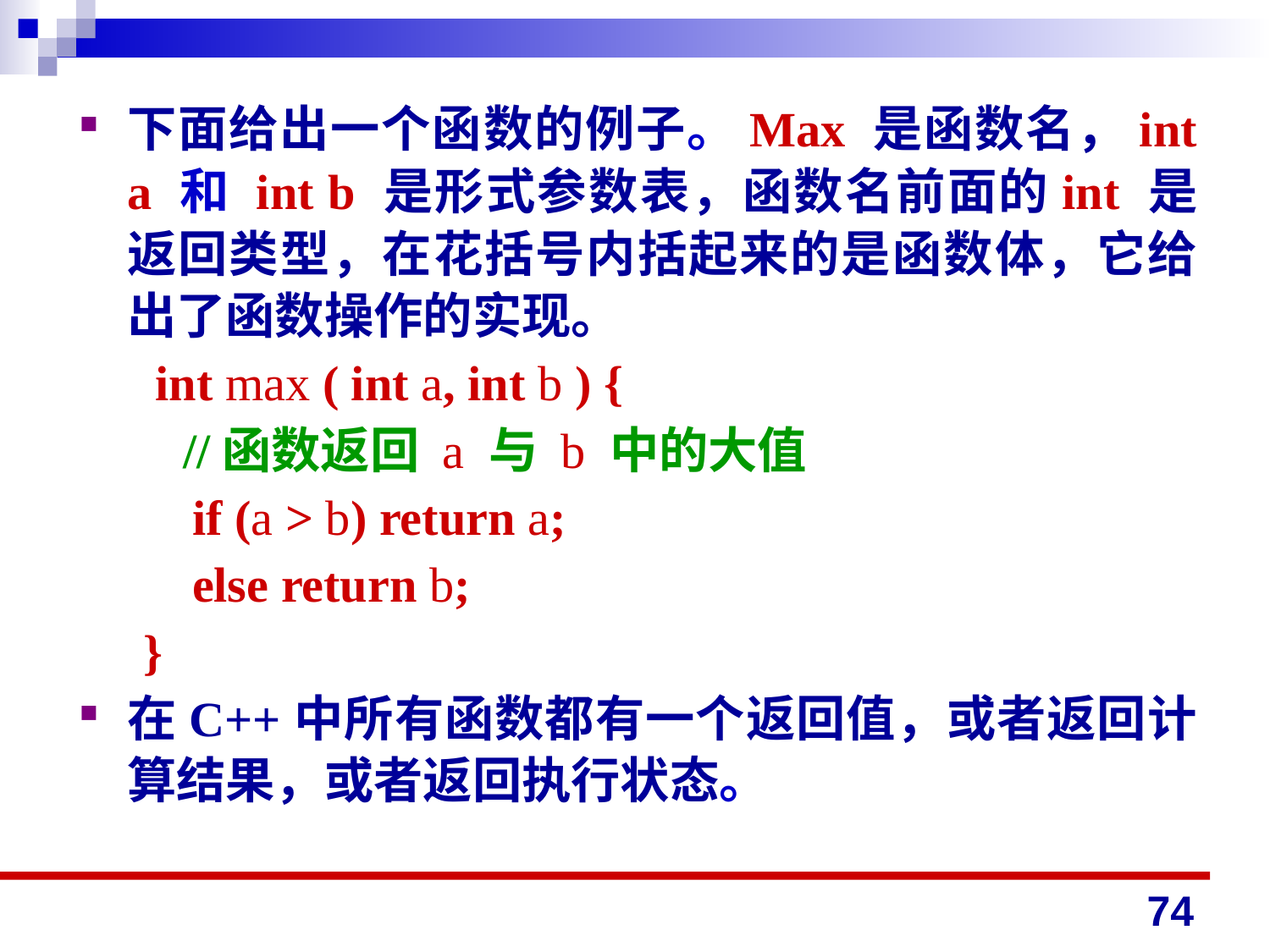

下面给出一个函数的例子。Max 是函数名，int a 和 int b 是形式参数表，函数名前面的int 是返回类型，在花括号内括起来的是函数体，它给出了函数操作的实现。
 int max ( int a, int b ) {
  	//函数返回 a 与 b 中的大值
    if (a > b) return a;
    else return b;
}
在C++中所有函数都有一个返回值，或者返回计算结果，或者返回执行状态。
74